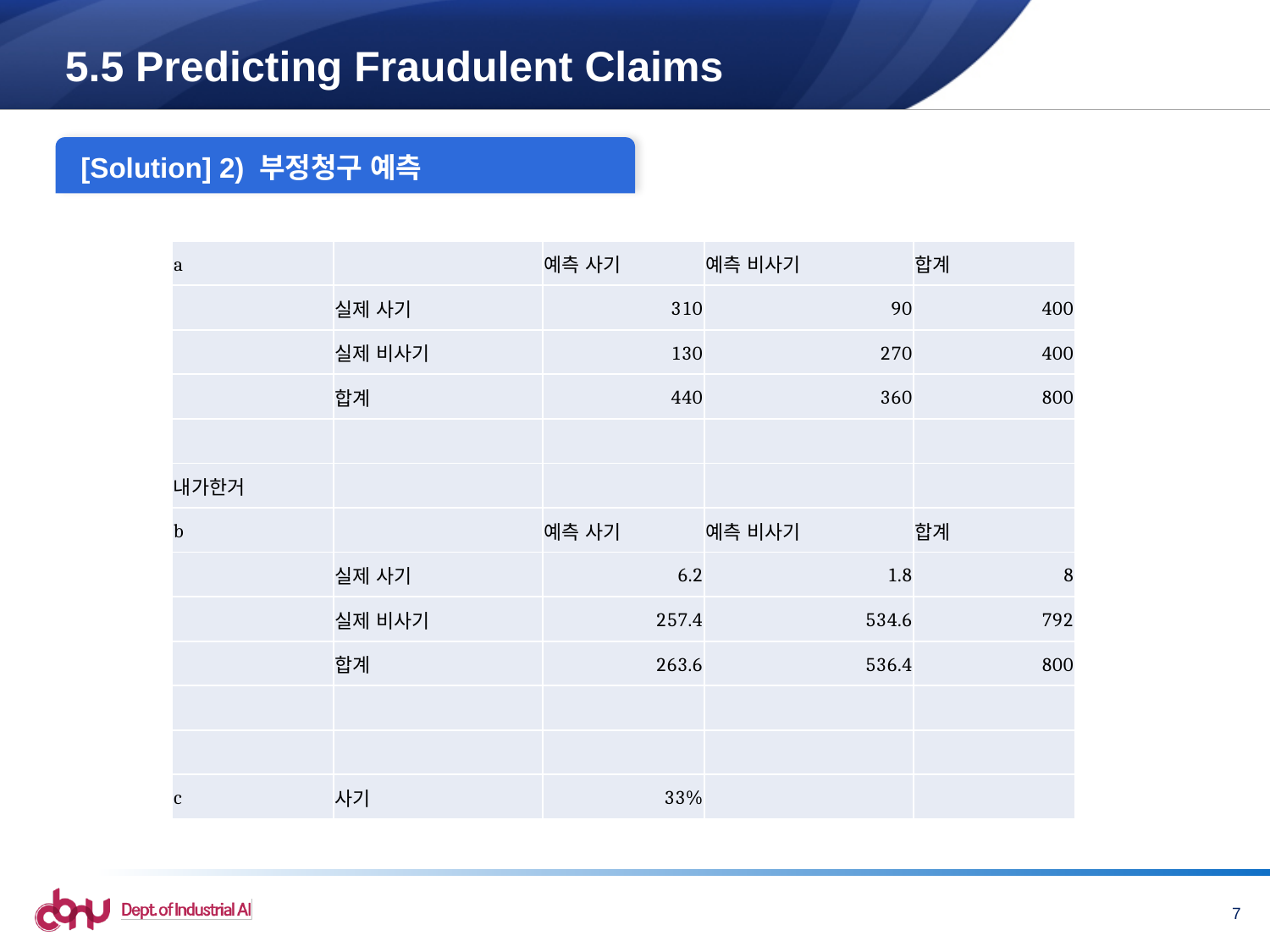

# 5.5 Predicting Fraudulent Claims
[Solution] 2) 부정청구 예측
| a |  | 예측 사기 | 예측 비사기 | 합계 |
| --- | --- | --- | --- | --- |
|  | 실제 사기 | 310 | 90 | 400 |
|  | 실제 비사기 | 130 | 270 | 400 |
|  | 합계 | 440 | 360 | 800 |
|  |  |  |  |  |
| 내가한거 |  |  |  |  |
| b |  | 예측 사기 | 예측 비사기 | 합계 |
|  | 실제 사기 | 6.2 | 1.8 | 8 |
|  | 실제 비사기 | 257.4 | 534.6 | 792 |
|  | 합계 | 263.6 | 536.4 | 800 |
|  |  |  |  |  |
|  |  |  |  |  |
| c | 사기 | 33% |  |  |